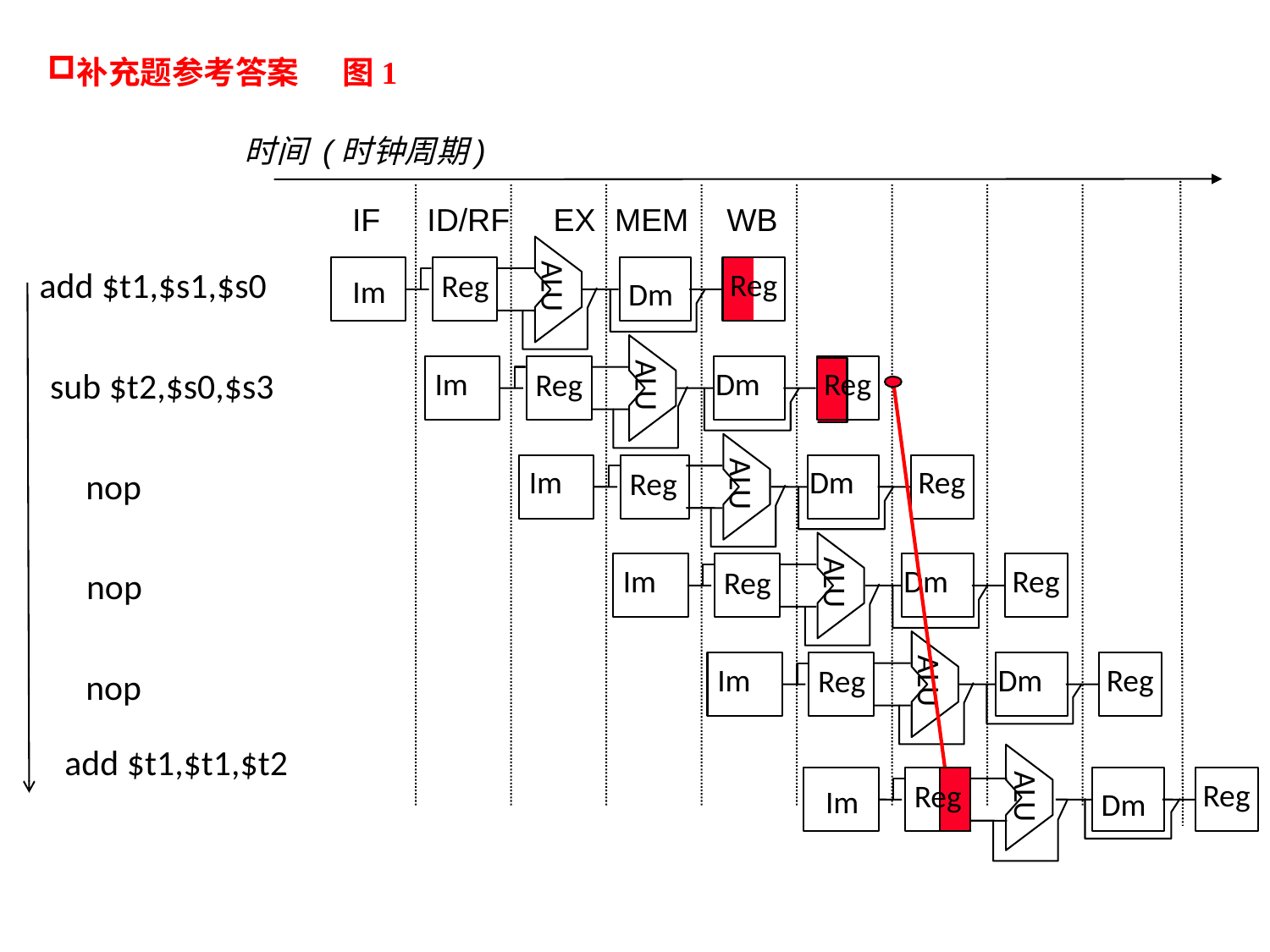

补充题参考答案      图1
时间 (时钟周期)

IF
ID/RF
EX
MEM
WB

add $t1,$s1,$s0

Reg
Reg
ALU
Im

Dm

ALU

Im

sub $t2,$s0,$s3

Dm
Reg
Reg

ALU

Im

Dm
Reg
Reg
nop

Im
Dm
Reg
Reg
nop
ALU

ALU

Im

Dm
Reg
Reg
nop

add $t1,$t1,$t2

Reg
Reg
ALU
Im

Dm